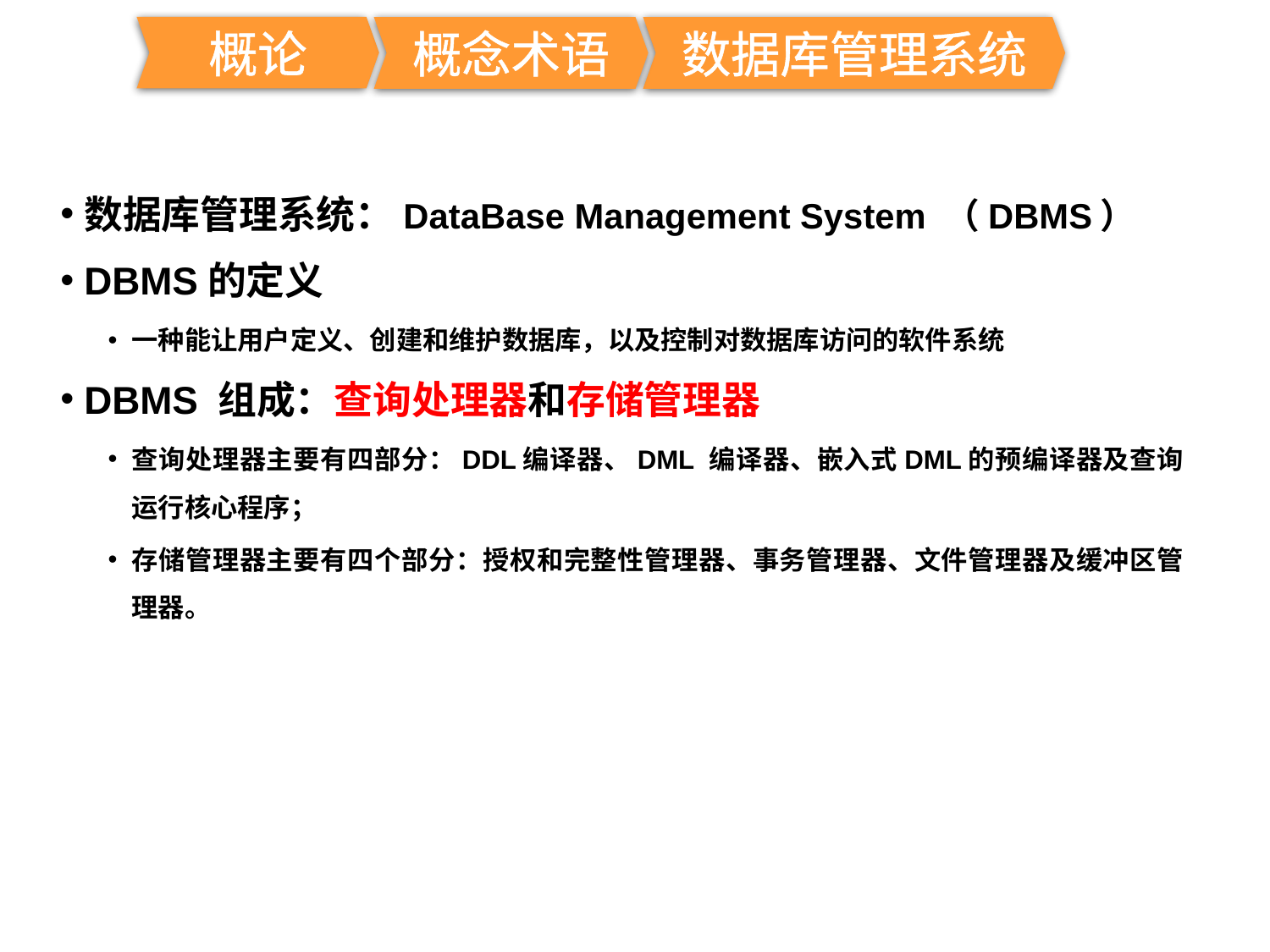

概论
概念术语
数据库管理系统
数据库管理系统：DataBase Management System （DBMS）
DBMS的定义
一种能让用户定义、创建和维护数据库，以及控制对数据库访问的软件系统
DBMS 组成：查询处理器和存储管理器
查询处理器主要有四部分：DDL编译器、DML 编译器、嵌入式DML的预编译器及查询运行核心程序；
存储管理器主要有四个部分：授权和完整性管理器、事务管理器、文件管理器及缓冲区管理器。